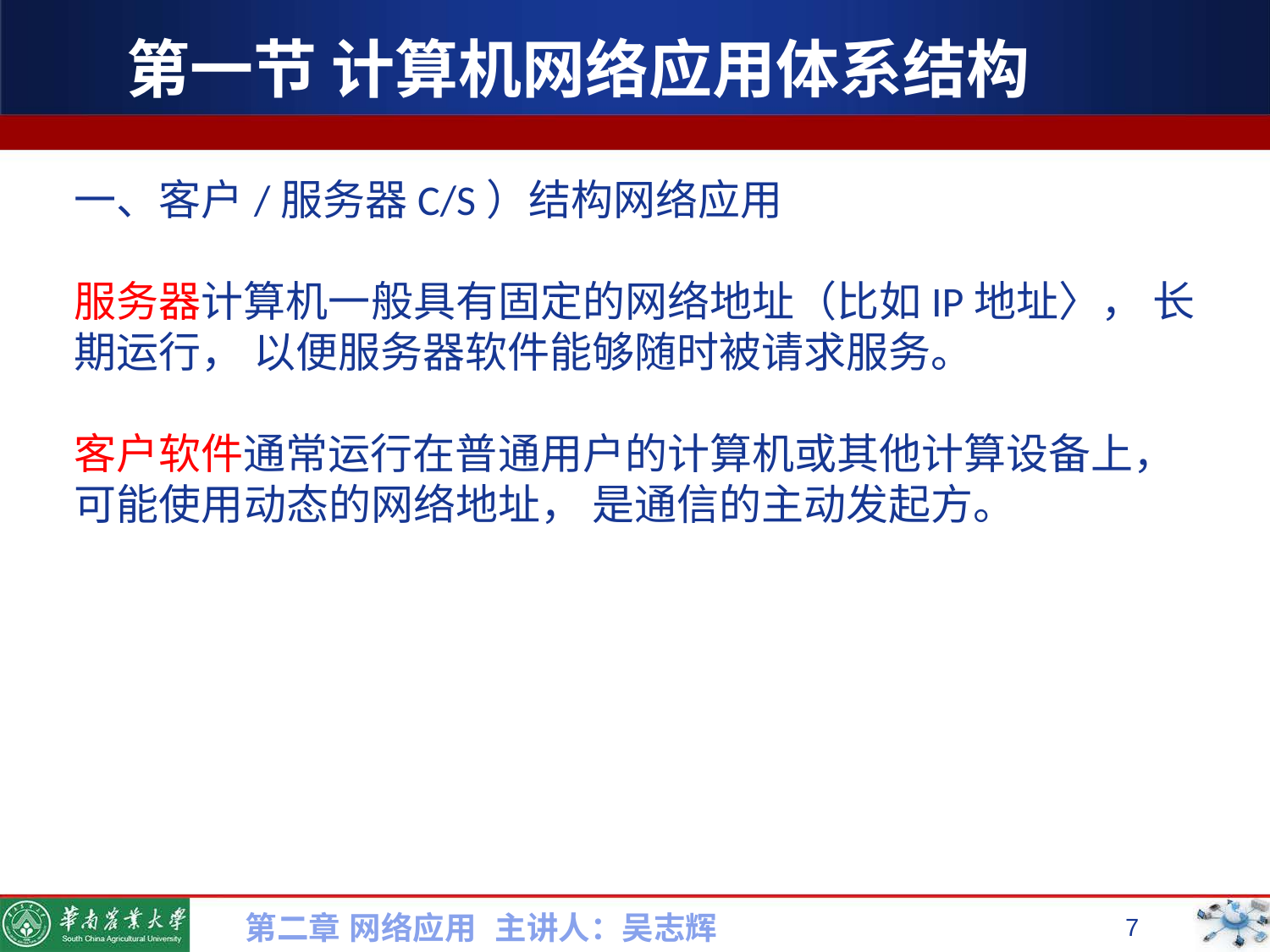

# 第一节 计算机网络应用体系结构
一、客户/服务器C/S）结构网络应用

服务器计算机一般具有固定的网络地址（比如IP地址〉， 长期运行， 以便服务器软件能够随时被请求服务。

客户软件通常运行在普通用户的计算机或其他计算设备上，可能使用动态的网络地址， 是通信的主动发起方。
第二章 网络应用  主讲人：吴志辉
7